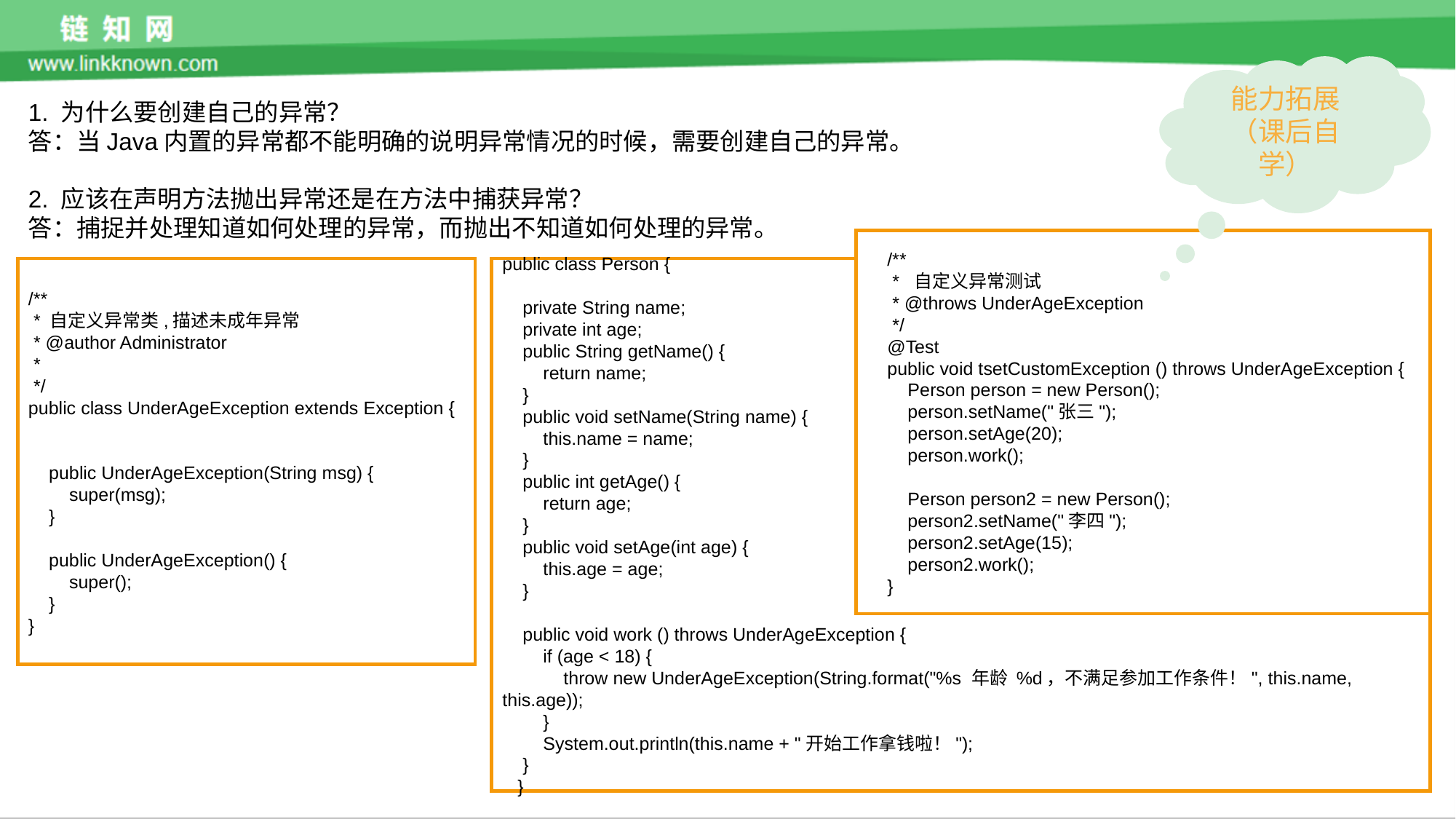

能力拓展
（课后自学）
1. 为什么要创建自己的异常？
答：当Java内置的异常都不能明确的说明异常情况的时候，需要创建自己的异常。

2. 应该在声明方法抛出异常还是在方法中捕获异常？
答：捕捉并处理知道如何处理的异常，而抛出不知道如何处理的异常。
    /**
     *  自定义异常测试
     * @throws UnderAgeException
     */
    @Test
    public void tsetCustomException () throws UnderAgeException {
        Person person = new Person();
        person.setName("张三");
        person.setAge(20);
        person.work();

        Person person2 = new Person();
        person2.setName("李四");
        person2.setAge(15);
        person2.work();
    }
/**
 * 自定义异常类,描述未成年异常
 * @author Administrator
 *
 */
public class UnderAgeException extends Exception {

    public UnderAgeException(String msg) {
        super(msg);
    }

    public UnderAgeException() {
        super();
    }
}
public class Person {

    private String name;
    private int age;
    public String getName() {
        return name;
    }
    public void setName(String name) {
        this.name = name;
    }
    public int getAge() {
        return age;
    }
    public void setAge(int age) {
        this.age = age;
    }

    public void work () throws UnderAgeException {
        if (age < 18) {
            throw new UnderAgeException(String.format("%s 年龄 %d，不满足参加工作条件！", this.name, this.age));
        }
        System.out.println(this.name + "开始工作拿钱啦！");
    }
   }